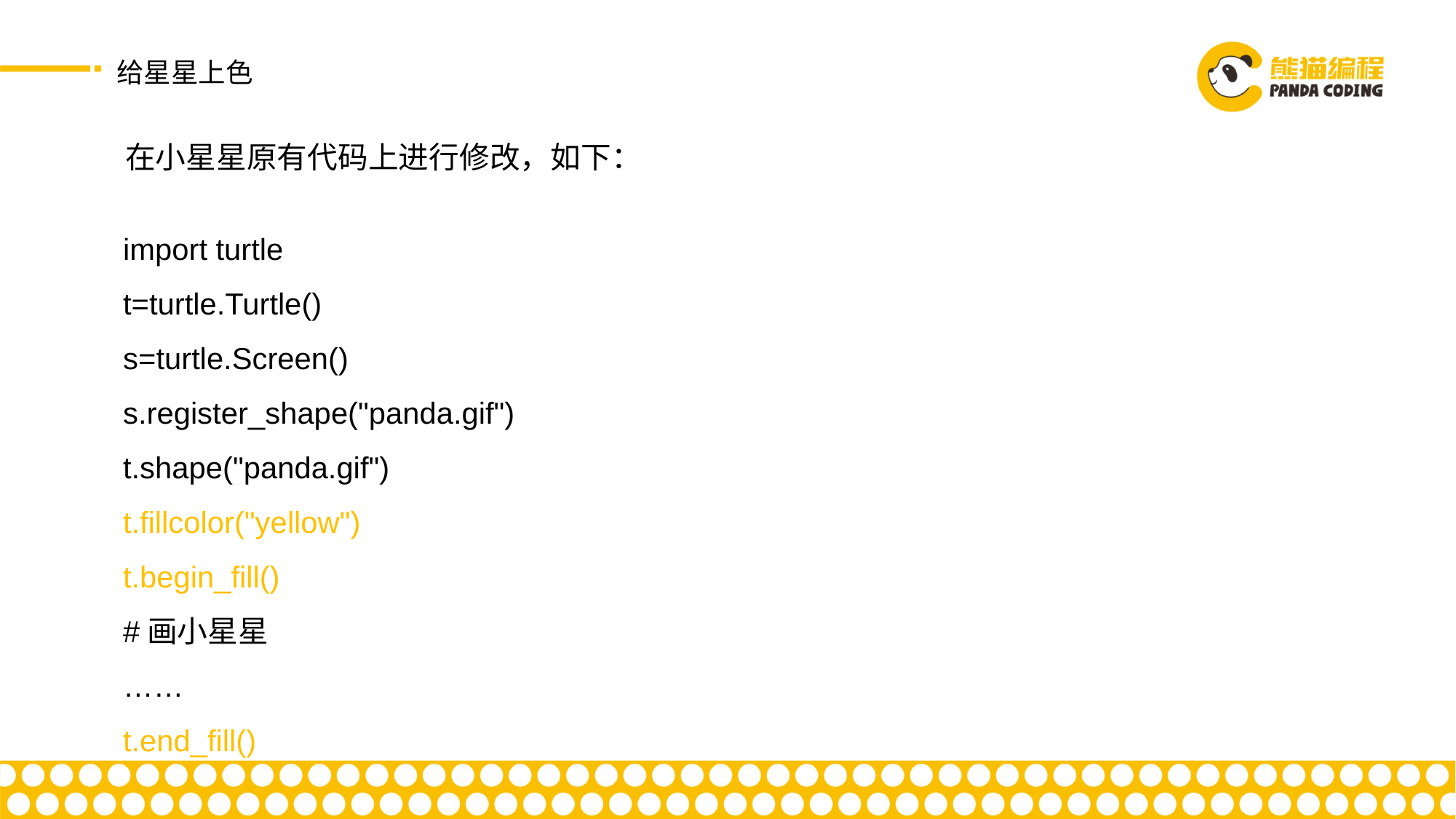

给星星上色
在小星星原有代码上进行修改，如下：
import turtle
t=turtle.Turtle()
s=turtle.Screen()
s.register_shape("panda.gif")
t.shape("panda.gif")
t.fillcolor("yellow")
t.begin_fill()
#画小星星
……
t.end_fill()